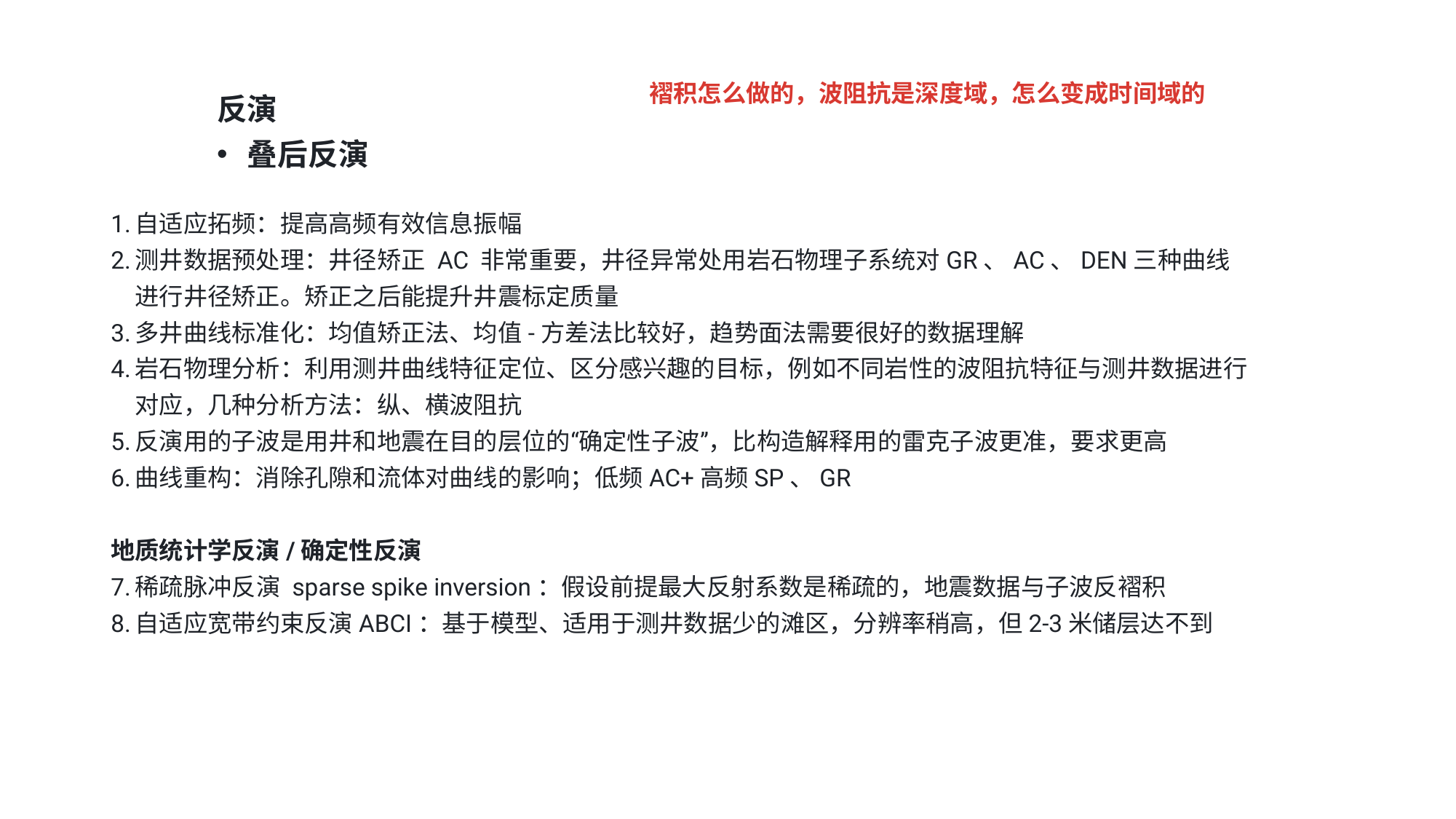

褶积怎么做的，波阻抗是深度域，怎么变成时间域的
反演
叠后反演
自适应拓频：提高高频有效信息振幅
测井数据预处理：井径矫正 AC 非常重要，井径异常处用岩石物理子系统对GR、AC、DEN三种曲线进行井径矫正。矫正之后能提升井震标定质量
多井曲线标准化：均值矫正法、均值-方差法比较好，趋势面法需要很好的数据理解
岩石物理分析：利用测井曲线特征定位、区分感兴趣的目标，例如不同岩性的波阻抗特征与测井数据进行对应，几种分析方法：纵、横波阻抗
反演用的子波是用井和地震在目的层位的“确定性子波”，比构造解释用的雷克子波更准，要求更高
曲线重构：消除孔隙和流体对曲线的影响；低频AC+高频SP、GR

地质统计学反演/确定性反演
稀疏脉冲反演 sparse spike inversion：假设前提最大反射系数是稀疏的，地震数据与子波反褶积
自适应宽带约束反演ABCI：基于模型、适用于测井数据少的滩区，分辨率稍高，但2-3米储层达不到